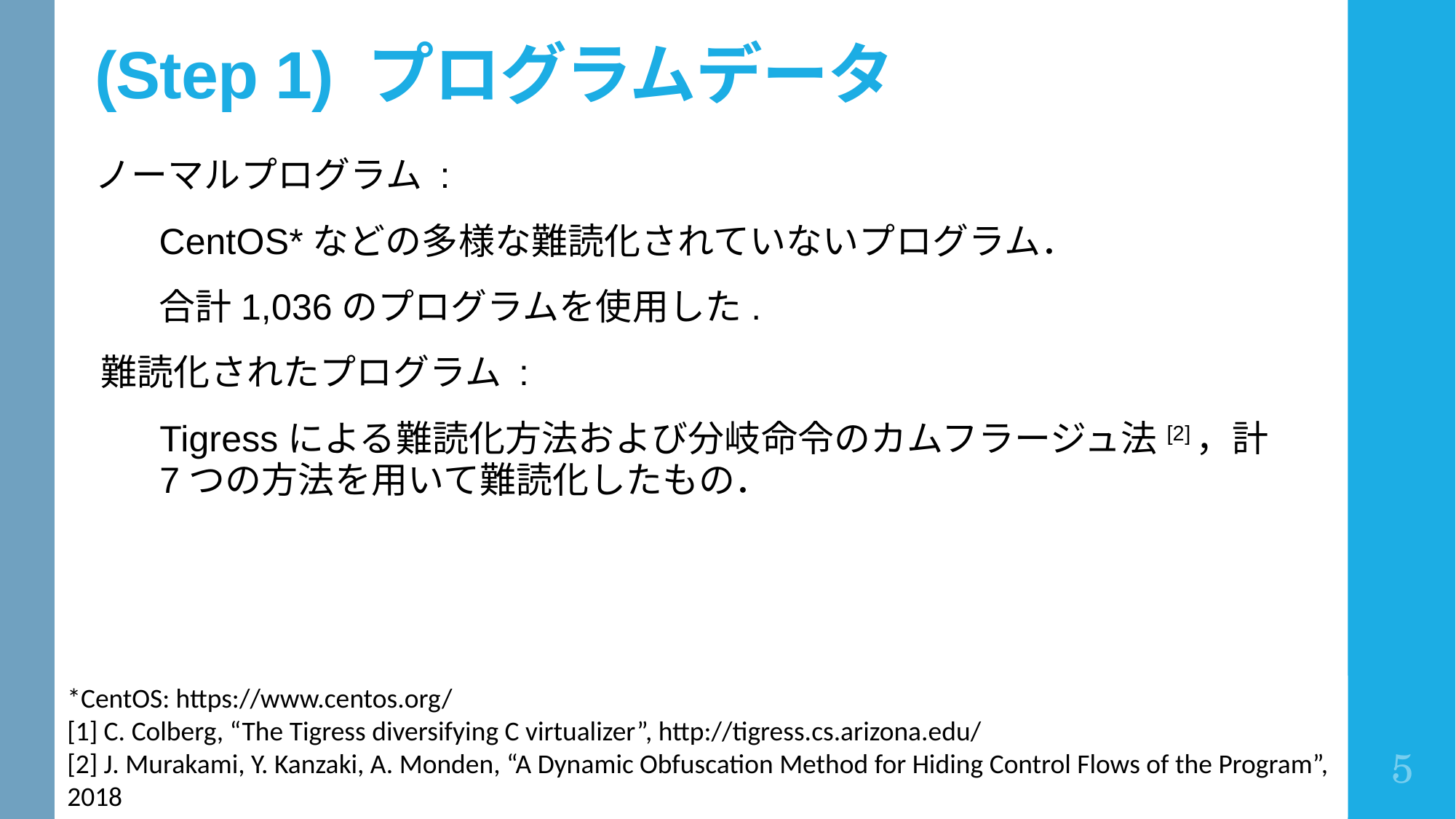

# (Step 1) プログラムデータ
ノーマルプログラム :
	CentOS*などの多様な難読化されていないプログラム．
	合計1,036のプログラムを使用した.
難読化されたプログラム :
Tigressによる難読化方法および分岐命令のカムフラージュ法[2]，計7つの方法を用いて難読化したもの．

*CentOS: https://www.centos.org/
[1] C. Colberg, “The Tigress diversifying C virtualizer”, http://tigress.cs.arizona.edu/
[2] J. Murakami, Y. Kanzaki, A. Monden, “A Dynamic Obfuscation Method for Hiding Control Flows of the Program”, 2018
5